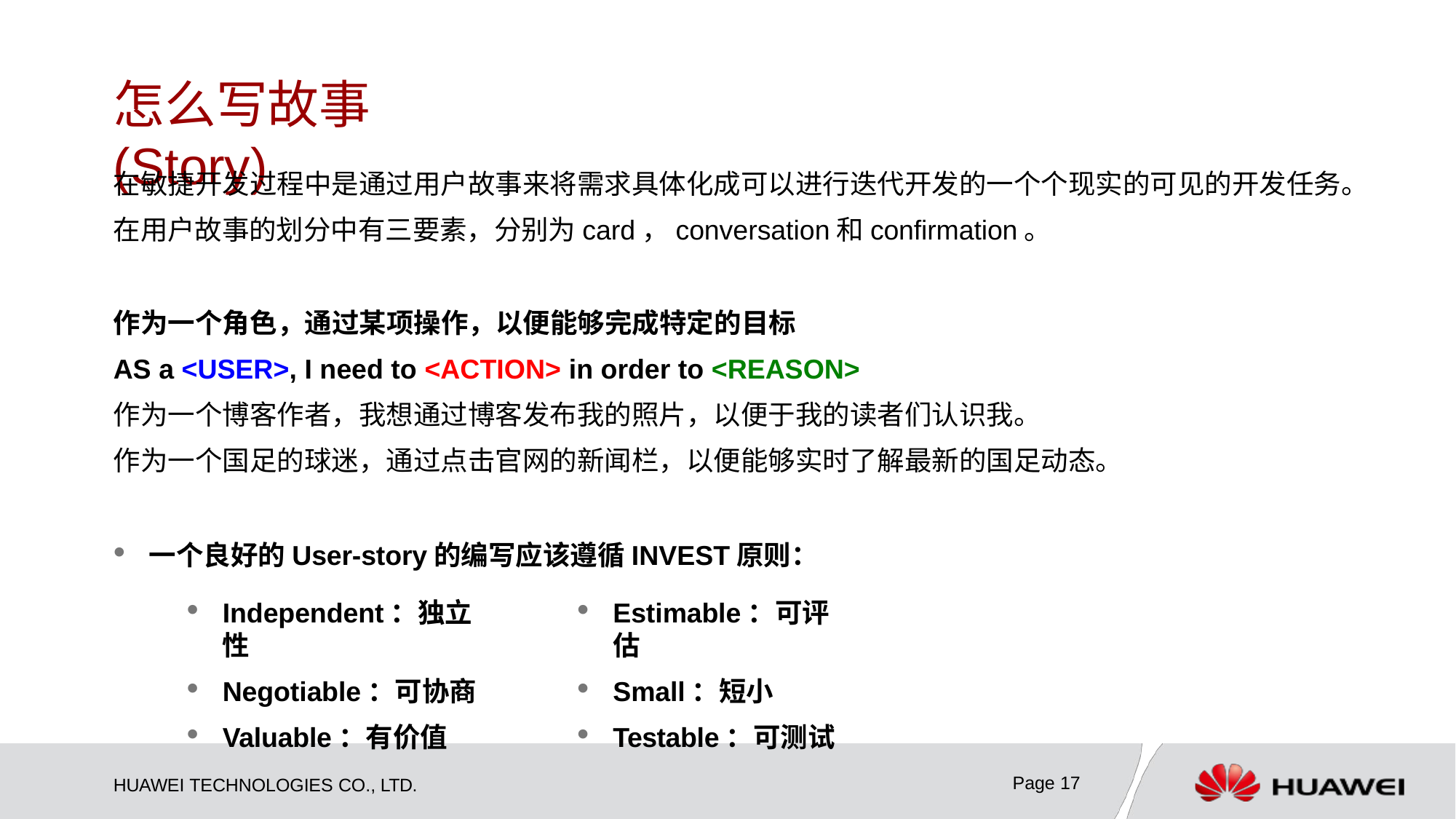

# 怎么写故事(Story)
在敏捷开发过程中是通过用户故事来将需求具体化成可以进行迭代开发的一个个现实的可见的开发任务。
在用户故事的划分中有三要素，分别为card，conversation和confirmation。

作为一个角色，通过某项操作，以便能够完成特定的目标
AS a <USER>, I need to <ACTION> in order to <REASON>
作为一个博客作者，我想通过博客发布我的照片，以便于我的读者们认识我。
作为一个国足的球迷，通过点击官网的新闻栏，以便能够实时了解最新的国足动态。

一个良好的User-story的编写应该遵循INVEST原则：
Independent：独立性
Negotiable：可协商
Valuable：有价值
Estimable：可评估
Small：短小
Testable：可测试

Page 17
HUAWEI TECHNOLOGIES CO., LTD.